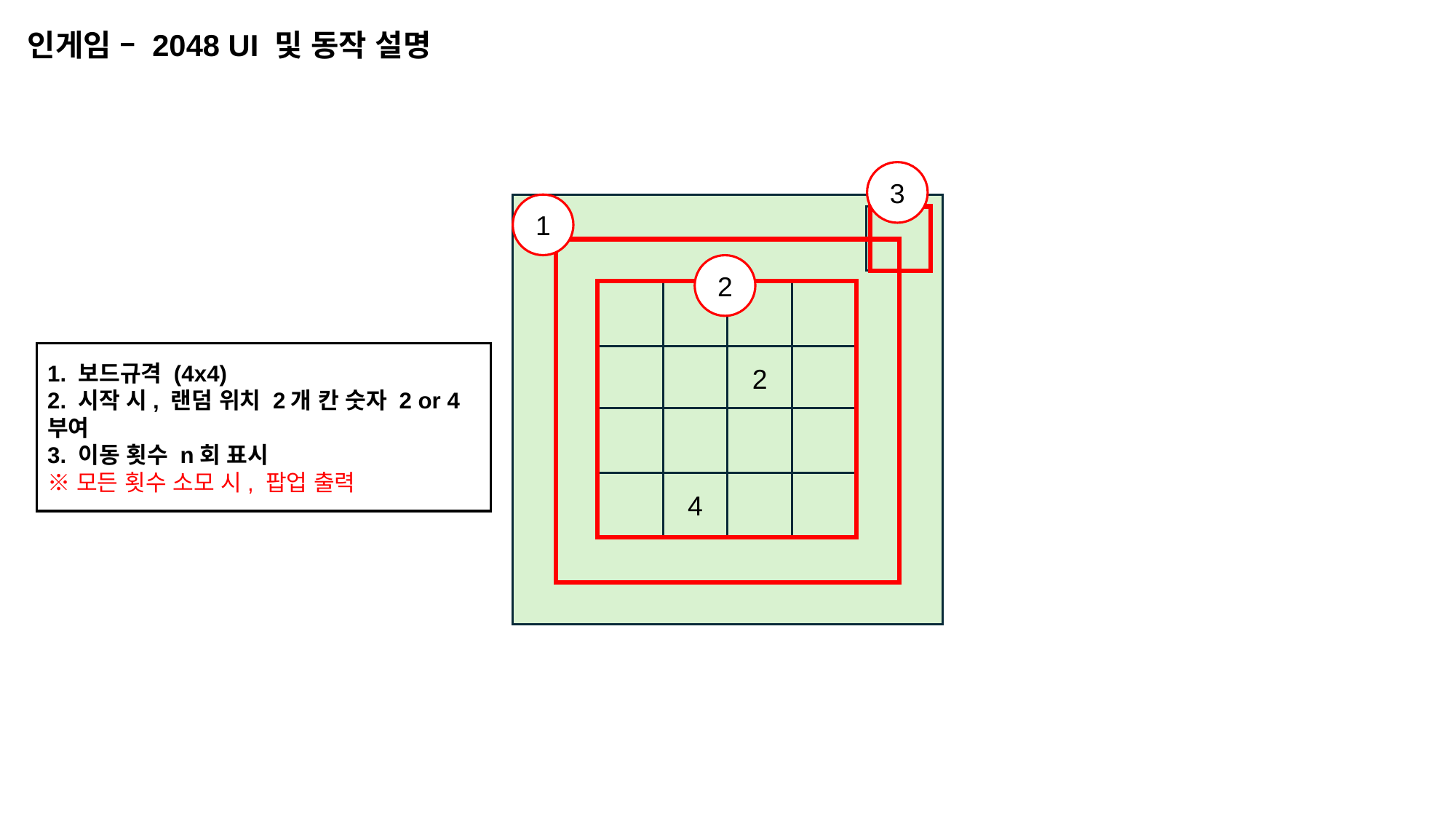

인게임 – 2048 UI 및 동작 설명
3
1

2

1. 보드규격 (4x4)
2. 시작 시, 랜덤 위치 2개 칸 숫자 2 or 4 부여
3. 이동 횟수 n회 표시
※ 모든 횟수 소모 시, 팝업 출력

2

4